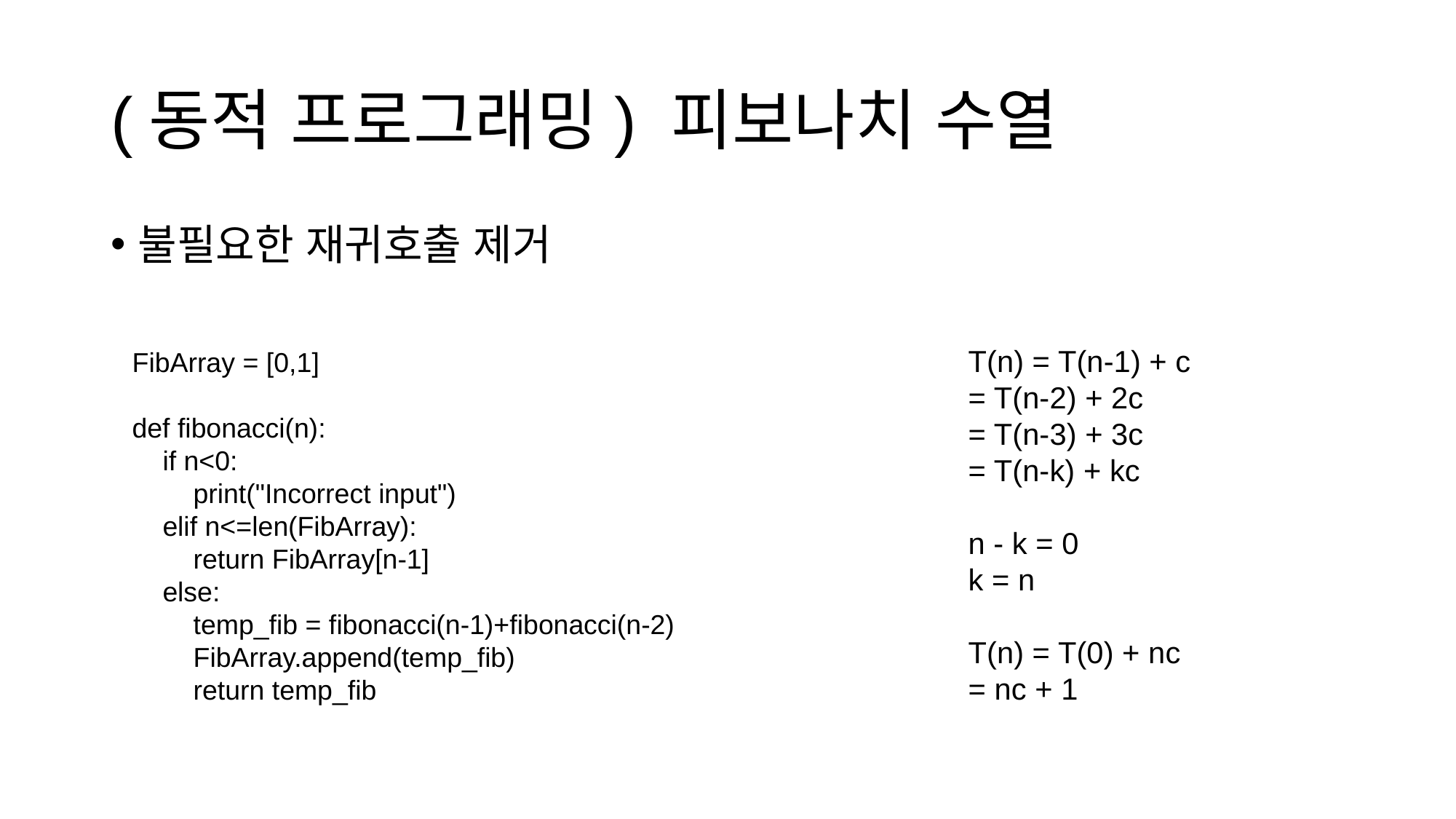

# (동적 프로그래밍) 피보나치 수열
불필요한 재귀호출 제거
T(n) = T(n-1) + c
= T(n-2) + 2c
= T(n-3) + 3c
= T(n-k) + kc

n - k = 0
k = n

T(n) = T(0) + nc
= nc + 1
FibArray = [0,1]

def fibonacci(n):
    if n<0:
        print("Incorrect input")
    elif n<=len(FibArray):
        return FibArray[n-1]
    else:
        temp_fib = fibonacci(n-1)+fibonacci(n-2)
        FibArray.append(temp_fib)
        return temp_fib